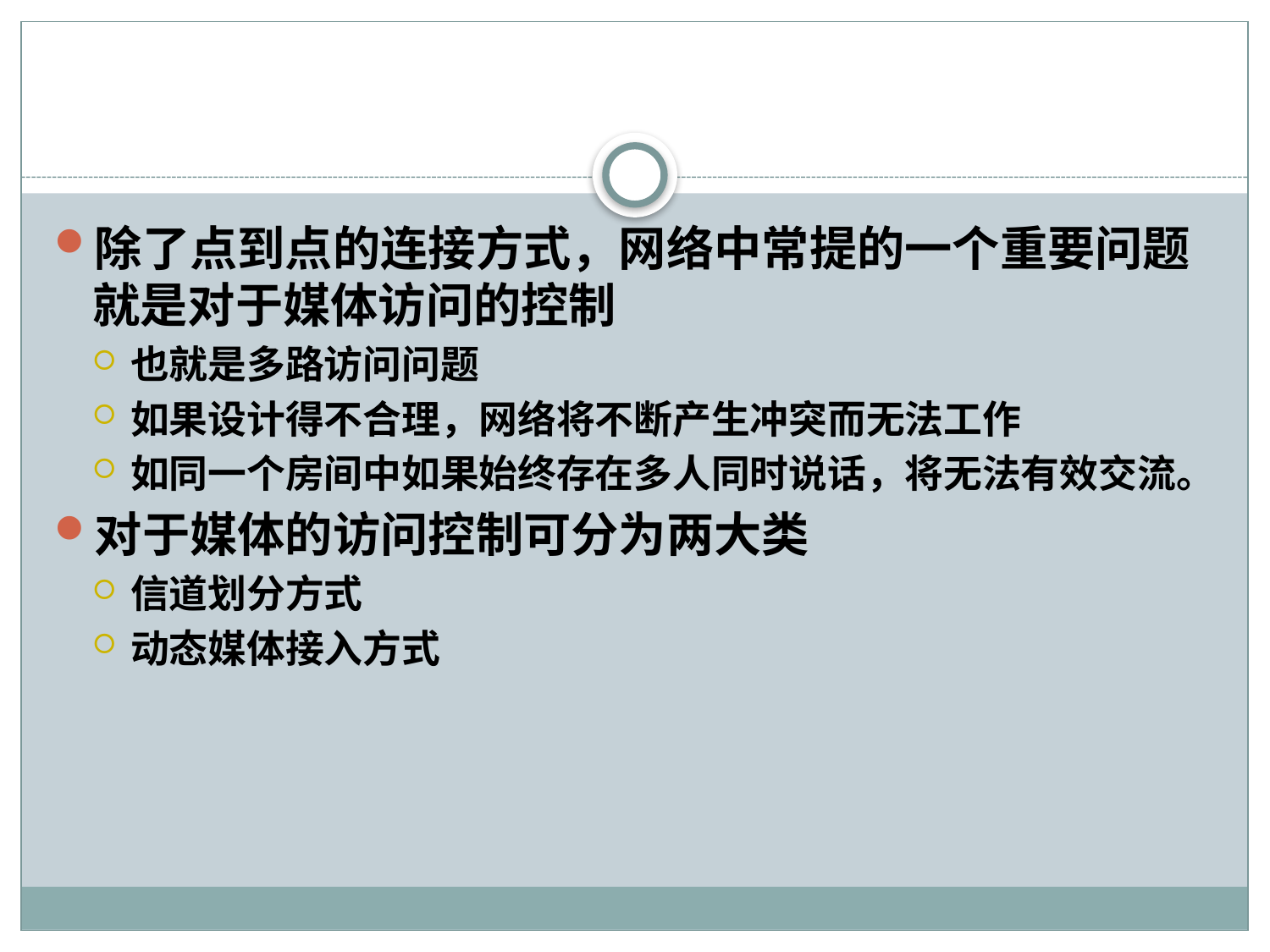

#
除了点到点的连接方式，网络中常提的一个重要问题就是对于媒体访问的控制
也就是多路访问问题
如果设计得不合理，网络将不断产生冲突而无法工作
如同一个房间中如果始终存在多人同时说话，将无法有效交流。
对于媒体的访问控制可分为两大类
信道划分方式
动态媒体接入方式